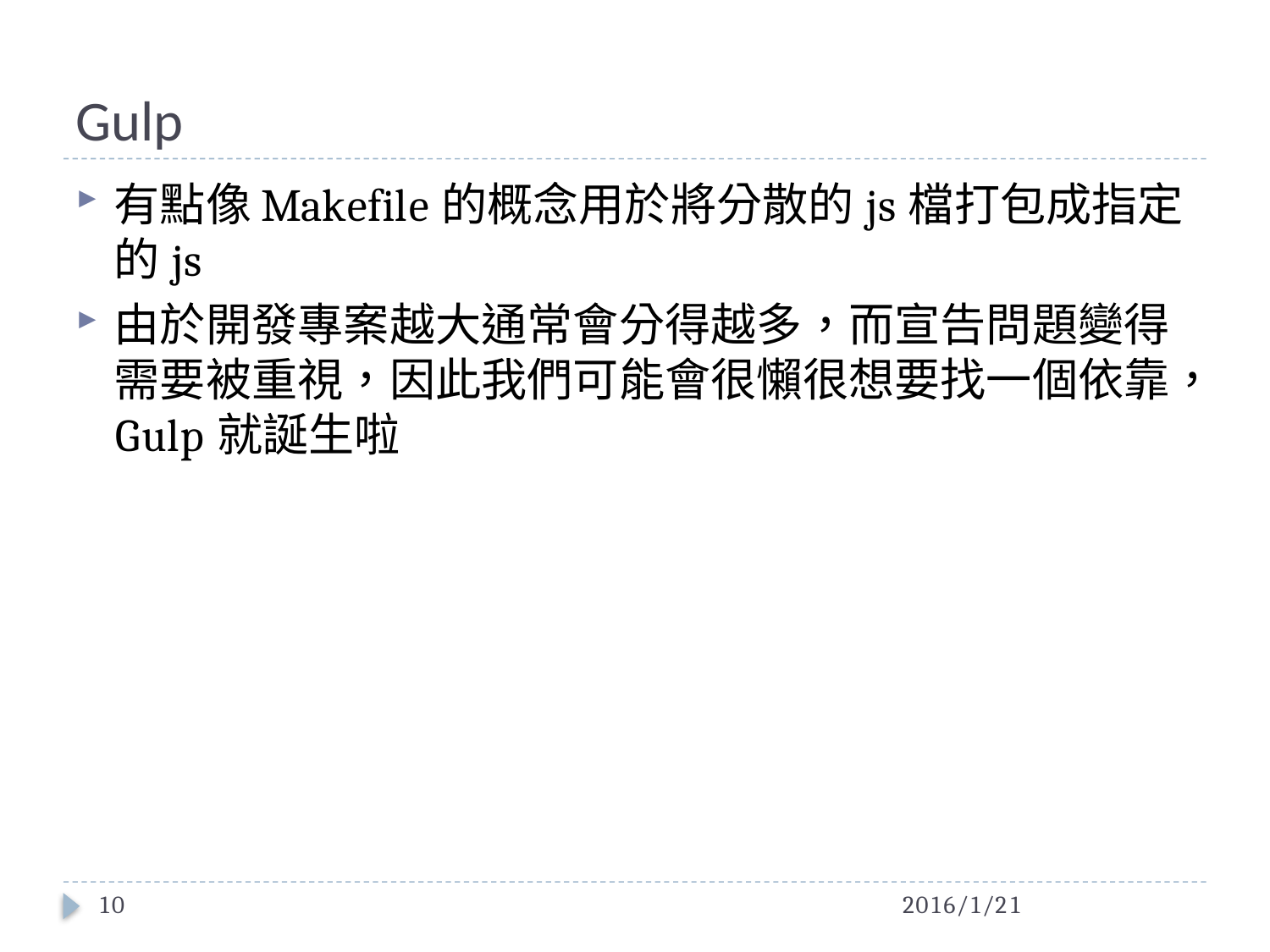

# Gulp
有點像Makefile的概念用於將分散的js檔打包成指定的js
由於開發專案越大通常會分得越多，而宣告問題變得需要被重視，因此我們可能會很懶很想要找一個依靠，Gulp就誕生啦
10
2016/1/21